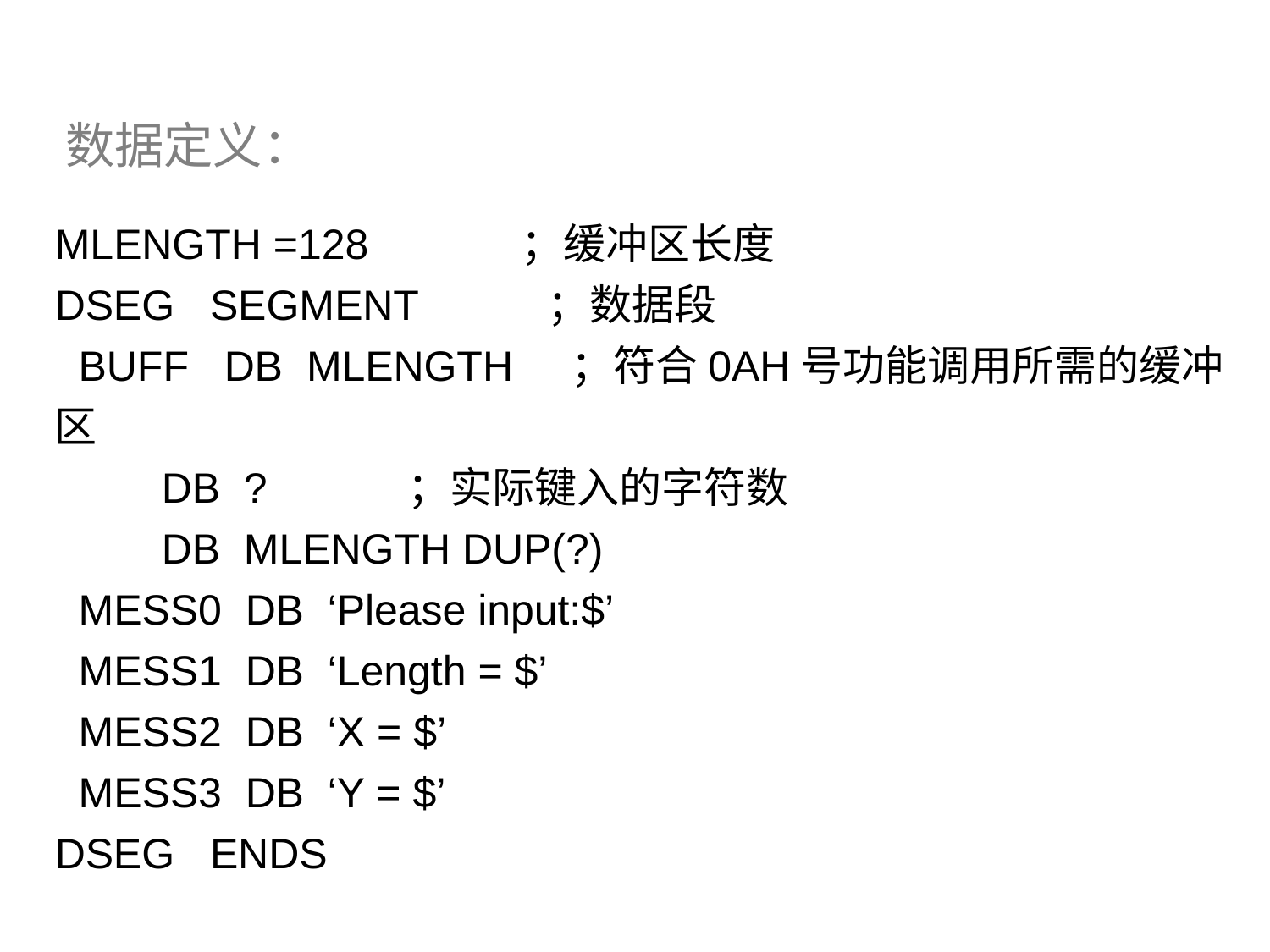

数据定义：
MLENGTH =128            ；缓冲区长度
DSEG   SEGMENT          ；数据段
  BUFF   DB  MLENGTH    ；符合0AH号功能调用所需的缓冲区
         DB  ?           ；实际键入的字符数
         DB  MLENGTH DUP(?)
  MESS0  DB  ‘Please input:$’
  MESS1  DB  ‘Length = $’
  MESS2  DB  ‘X = $’
  MESS3  DB  ‘Y = $’
DSEG   ENDS